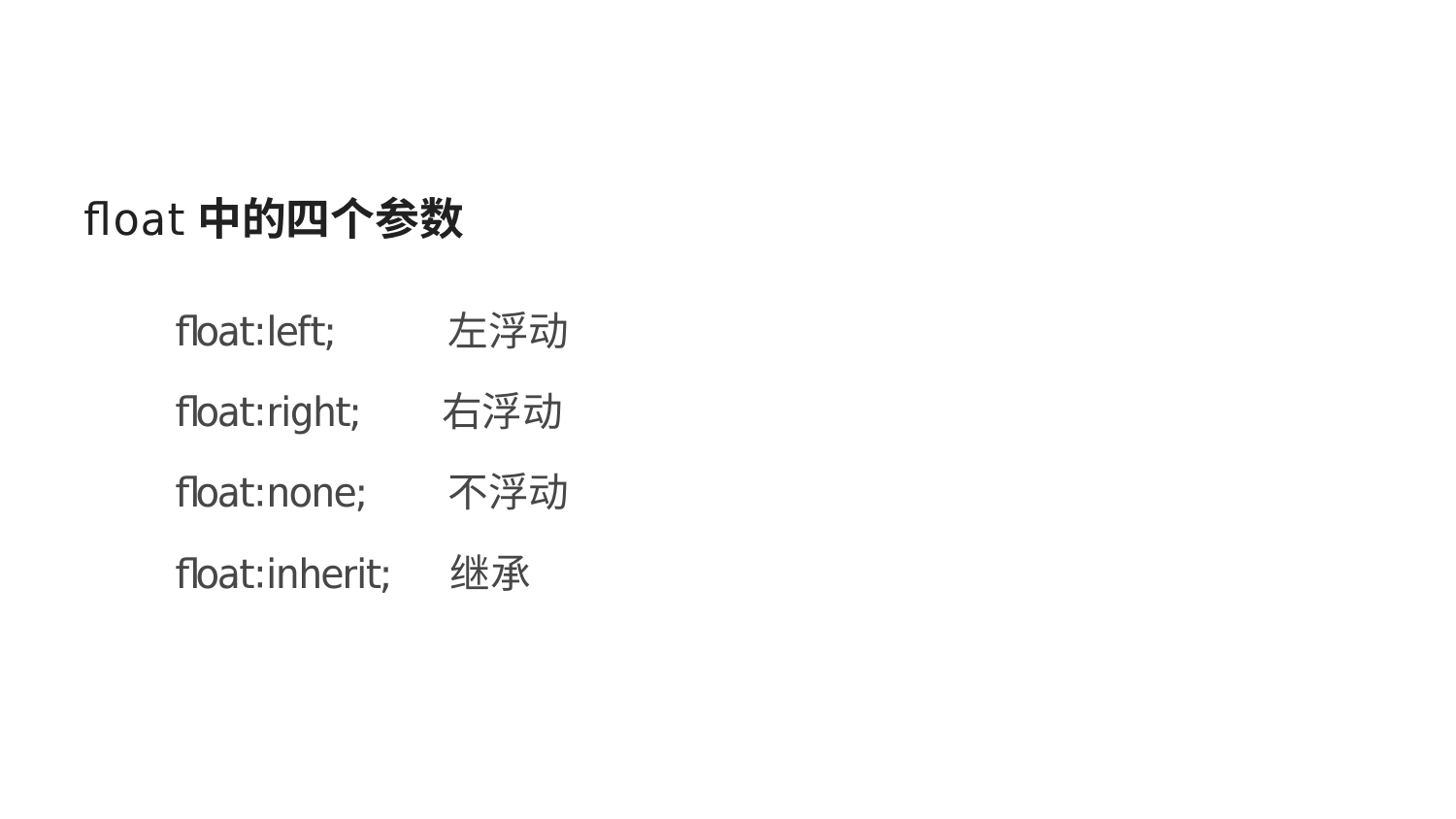

float中的四个参数
float:left;

float:right;

float:none;

float:inherit;
	左浮动

右浮动

	不浮动

		继承